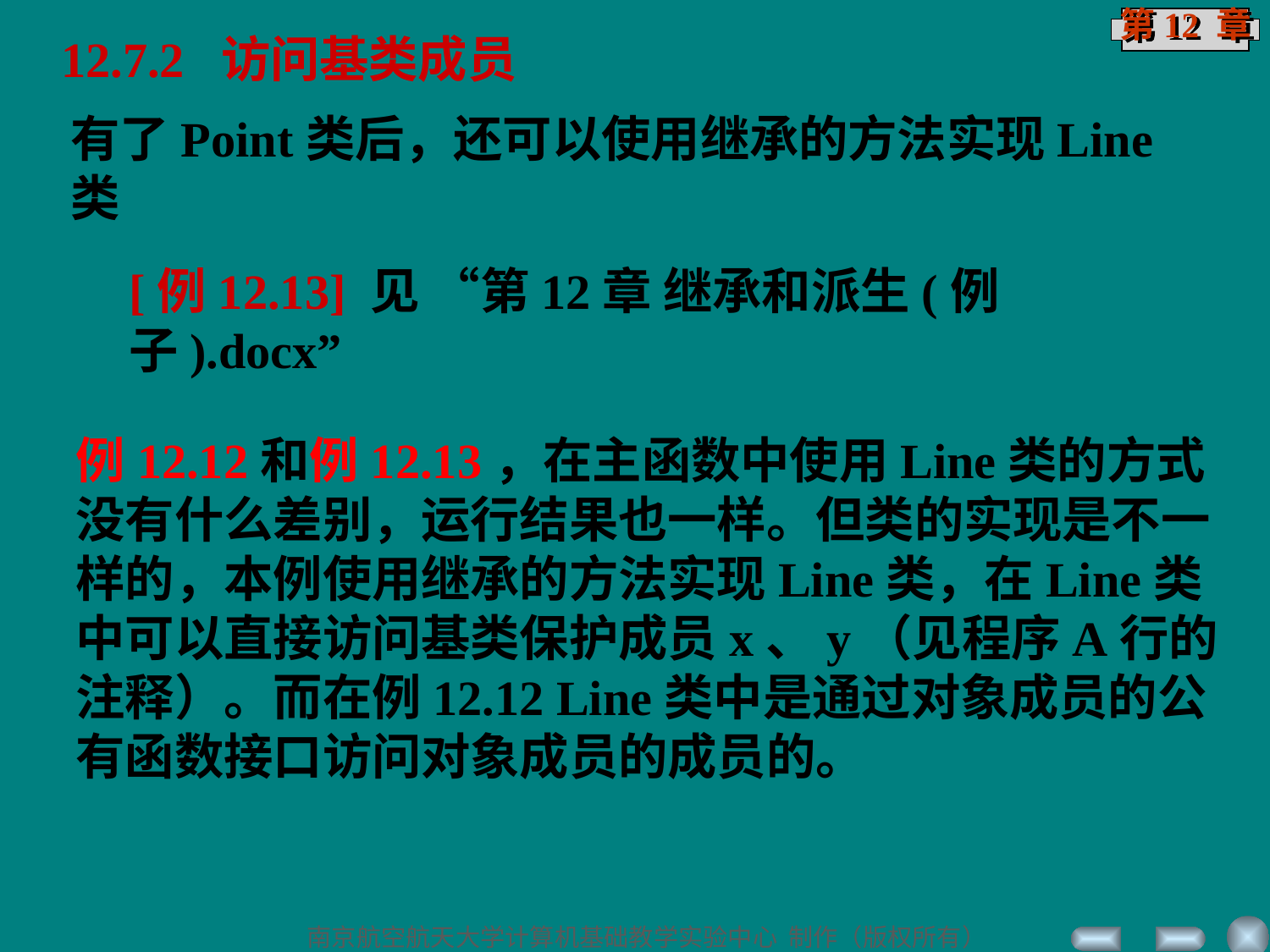

12.7.2  访问基类成员
有了Point类后，还可以使用继承的方法实现Line类
[例12.13] 见 “第12章 继承和派生(例子).docx”
例12.12和例12.13，在主函数中使用Line类的方式没有什么差别，运行结果也一样。但类的实现是不一样的，本例使用继承的方法实现Line类，在Line类中可以直接访问基类保护成员x、y（见程序A行的注释）。而在例12.12 Line类中是通过对象成员的公有函数接口访问对象成员的成员的。